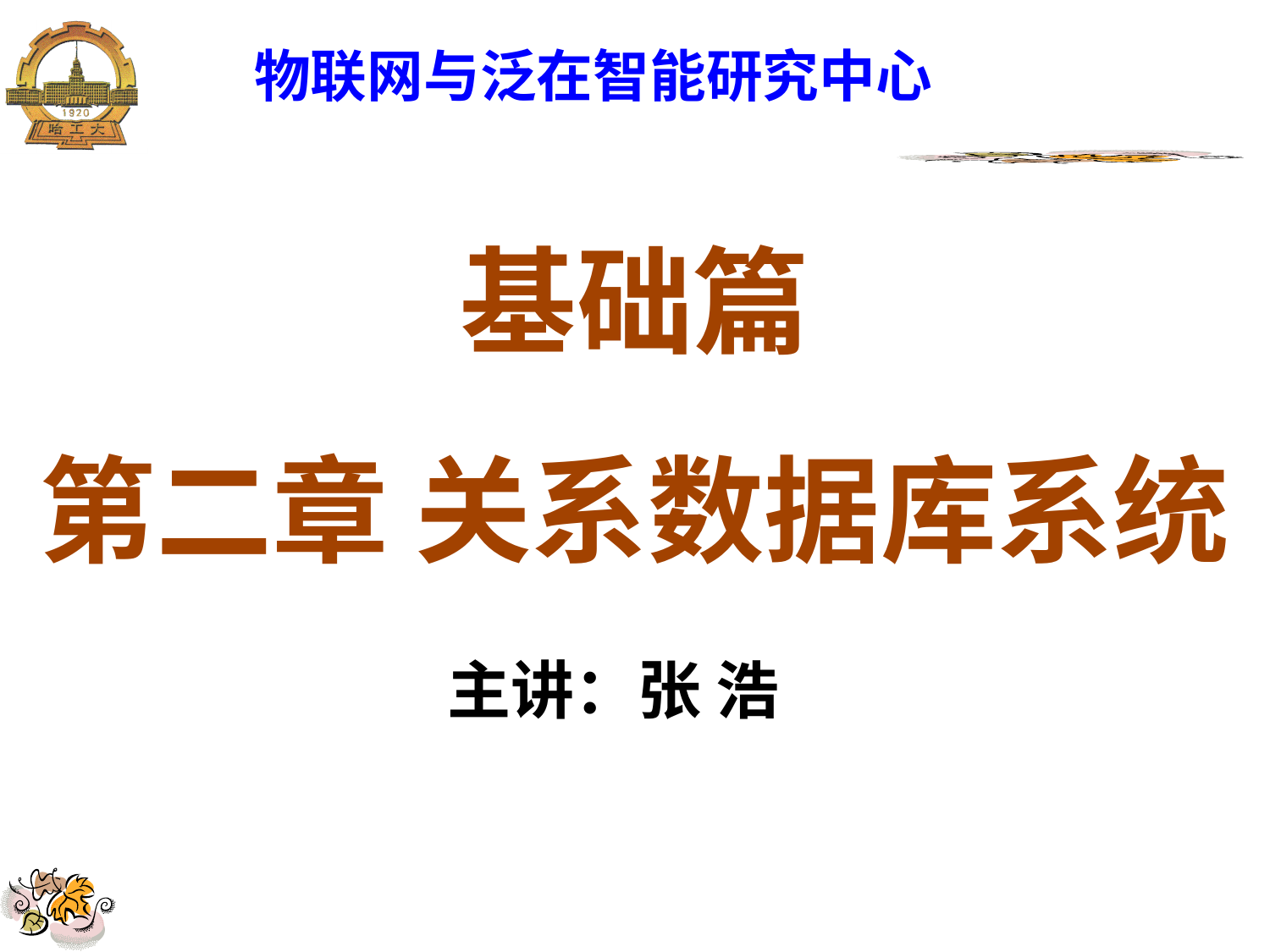

# 物联网与泛在智能研究中心
基础篇
第二章 关系数据库系统
主讲：张 浩